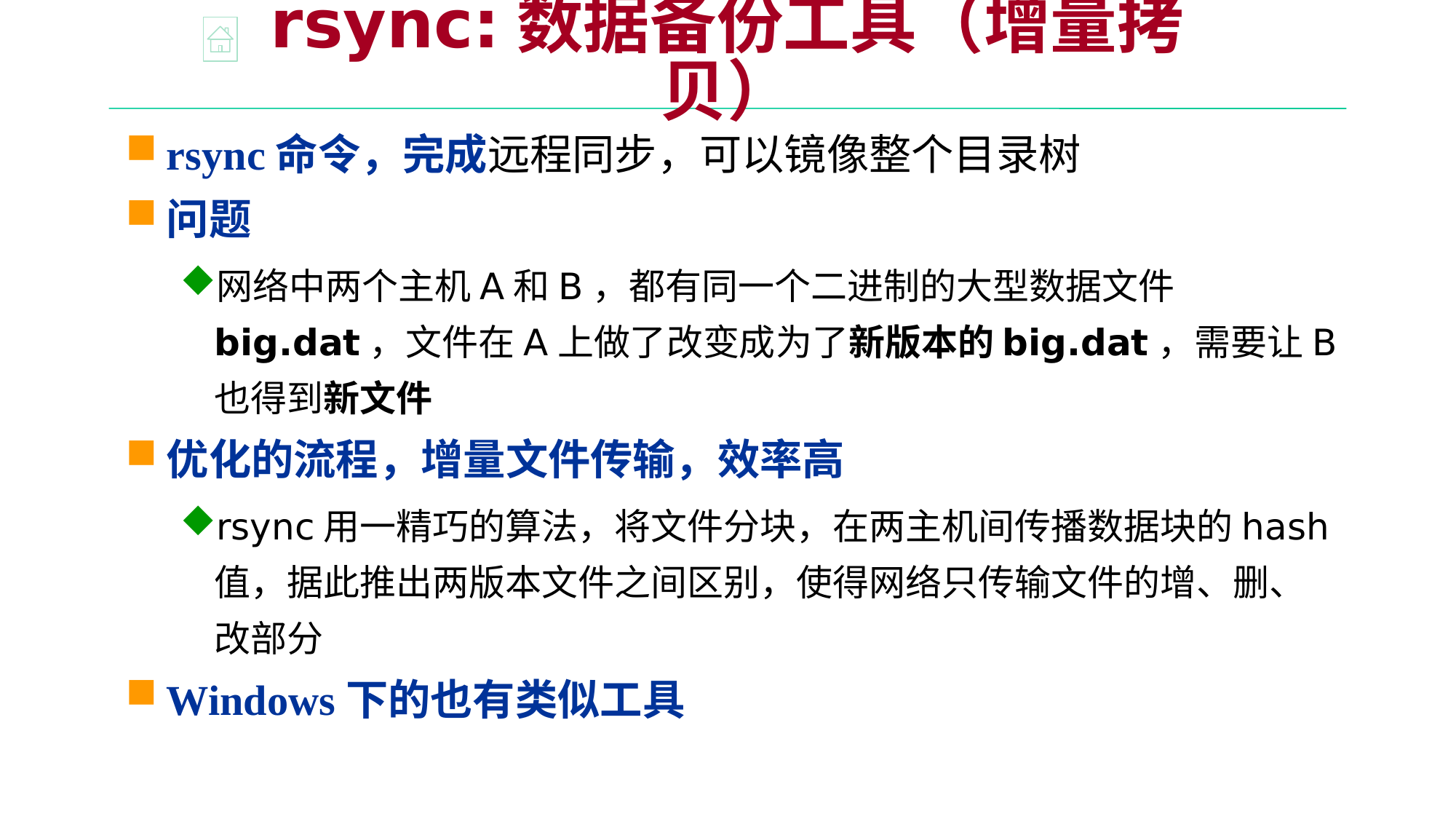

rsync:数据备份工具（增量拷贝）

rsync命令，完成远程同步，可以镜像整个目录树
问题
网络中两个主机A和B，都有同一个二进制的大型数据文件big.dat，文件在A上做了改变成为了新版本的big.dat，需要让B也得到新文件
优化的流程，增量文件传输，效率高
rsync用一精巧的算法，将文件分块，在两主机间传播数据块的hash值，据此推出两版本文件之间区别，使得网络只传输文件的增、删、改部分
Windows下的也有类似工具